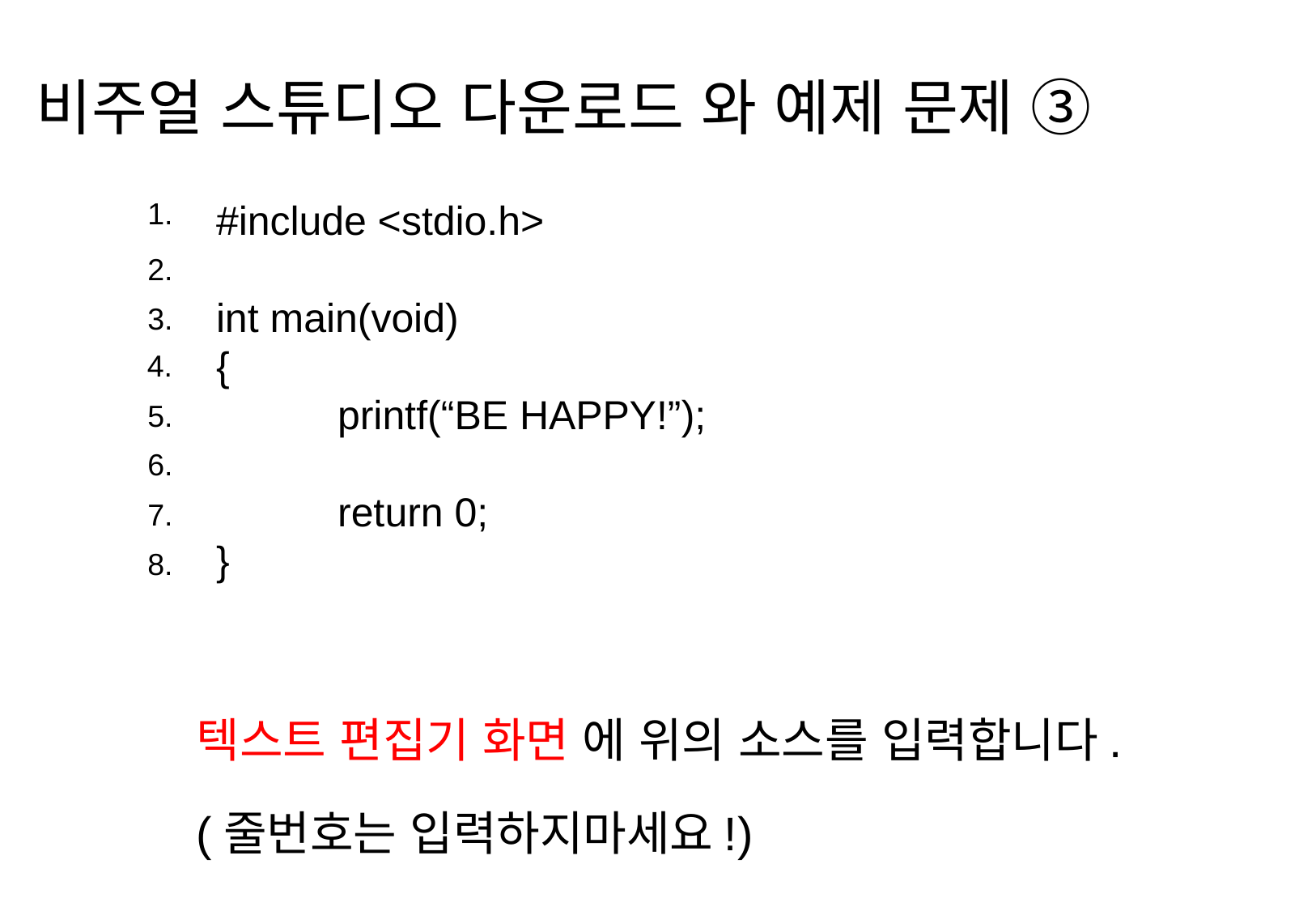

비주얼 스튜디오 다운로드 와 예제 문제 ③
1.
#include <stdio.h>

int main(void)
{
	printf(“BE HAPPY!”);

	return 0;
}
2.
3.
5.
6.
7.
8.
4.
텍스트 편집기 화면 에 위의 소스를 입력합니다.

(줄번호는 입력하지마세요!)